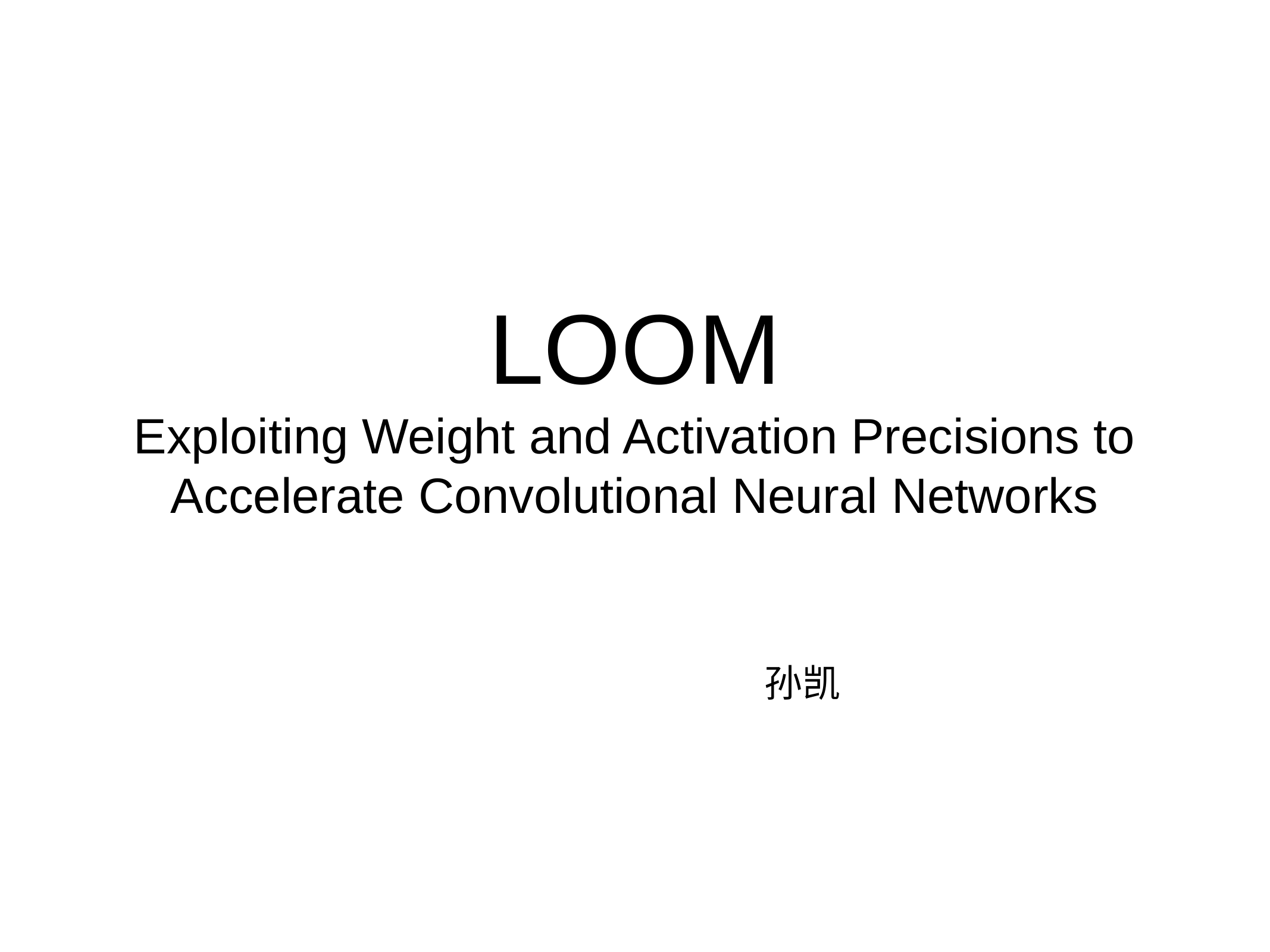

# LOOM
Exploiting Weight and Activation Precisions to Accelerate Convolutional Neural Networks

                    孙凯